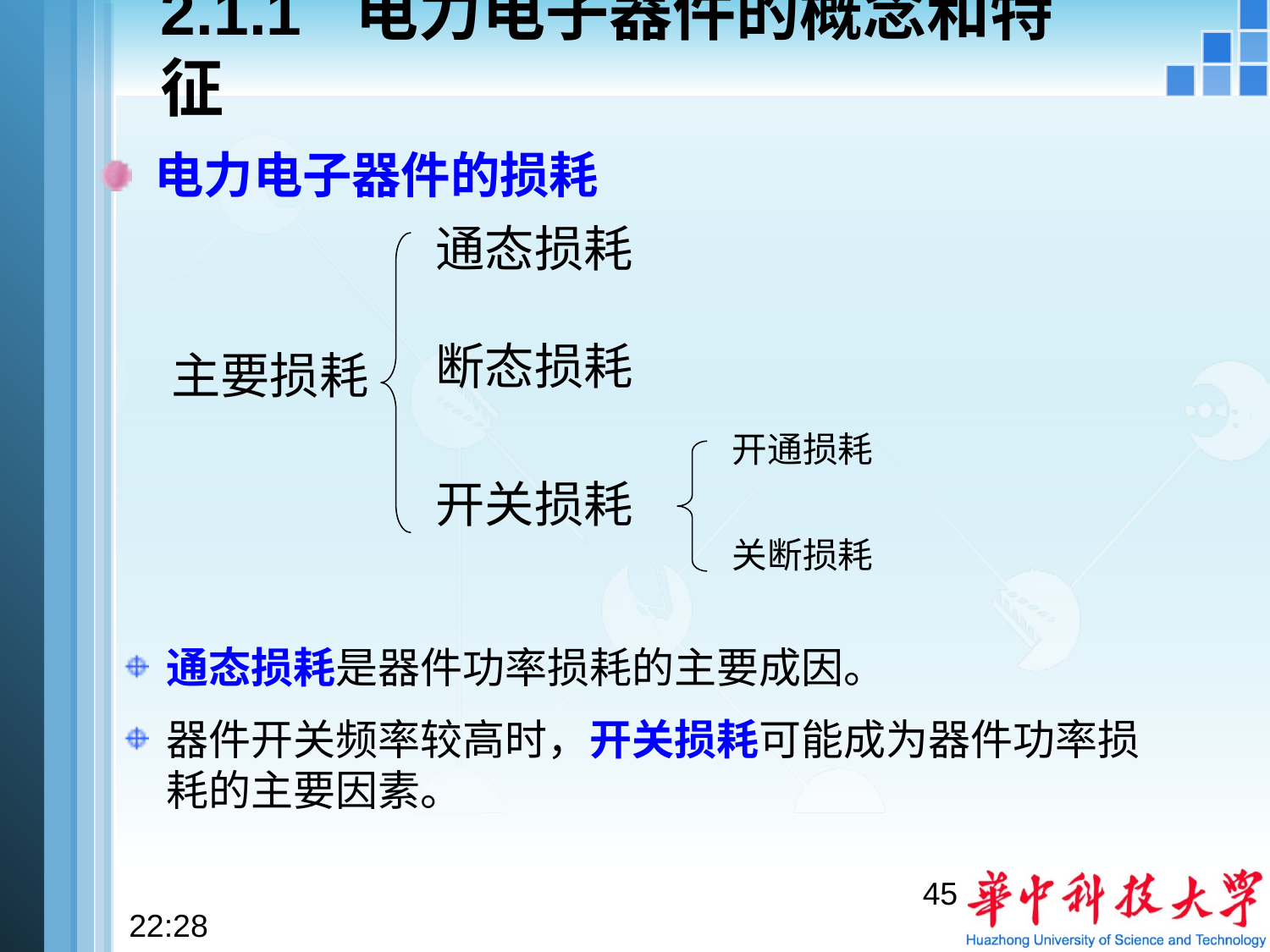

# 2.1.1 电力电子器件的概念和特征
 电力电子器件的损耗
通态损耗

断态损耗
主要损耗
开通损耗

开关损耗
关断损耗
通态损耗是器件功率损耗的主要成因。
器件开关频率较高时，开关损耗可能成为器件功率损耗的主要因素。
45
22:28